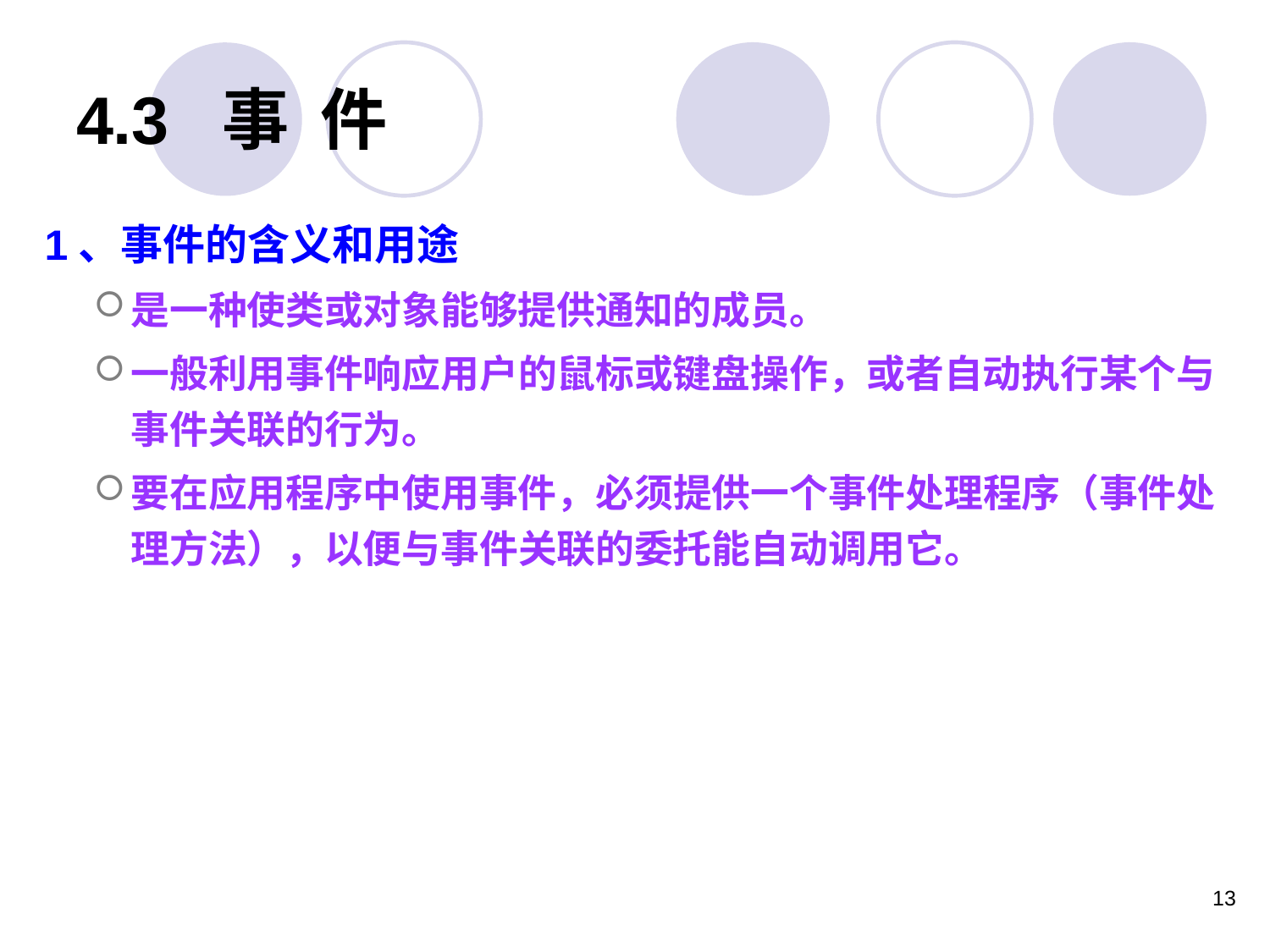

# 4.3  事  件
1、事件的含义和用途
是一种使类或对象能够提供通知的成员。
一般利用事件响应用户的鼠标或键盘操作，或者自动执行某个与事件关联的行为。
要在应用程序中使用事件，必须提供一个事件处理程序（事件处理方法），以便与事件关联的委托能自动调用它。

13